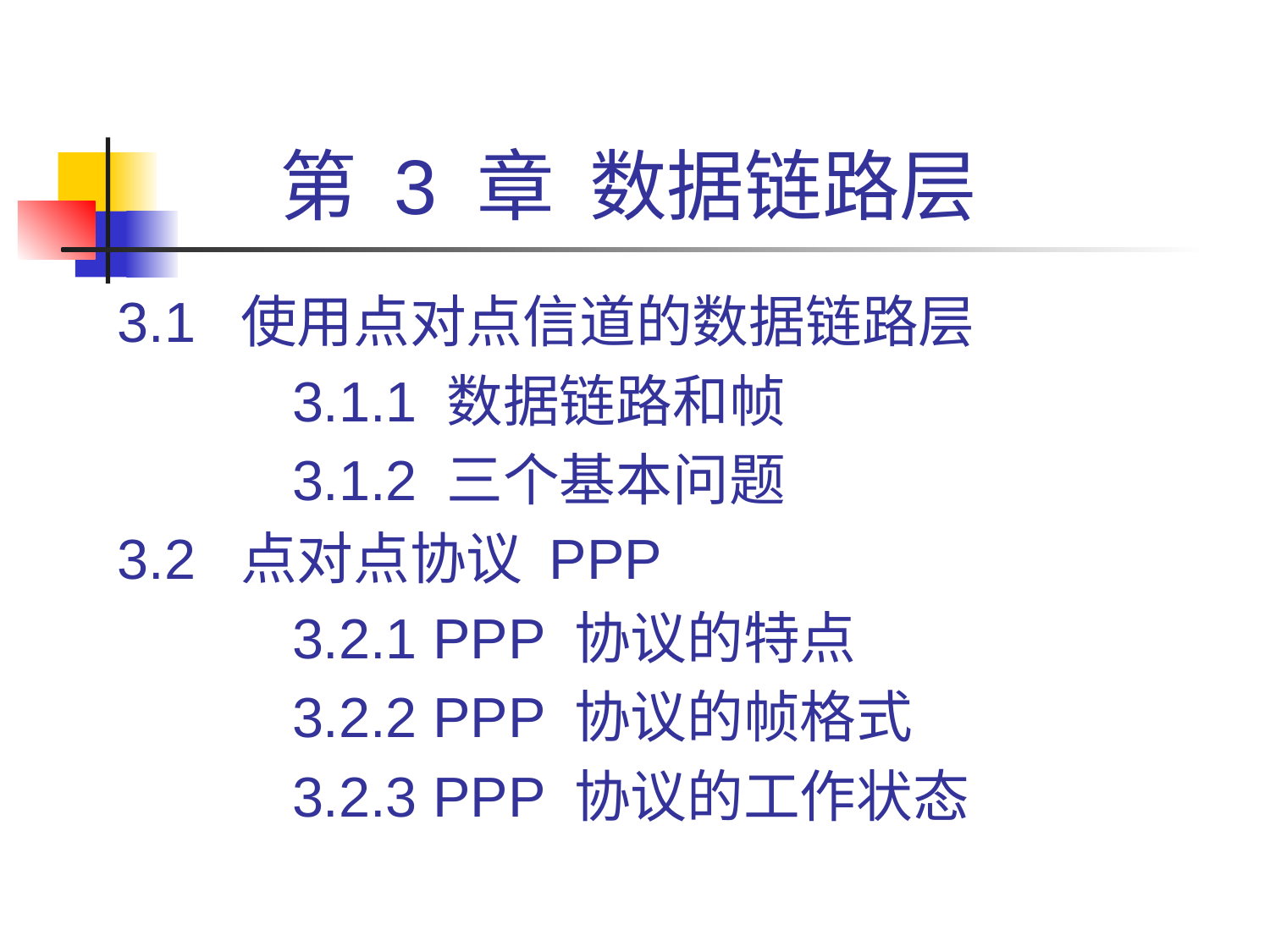

# 第 3 章  数据链路层
3.1  使用点对点信道的数据链路层
		3.1.1 数据链路和帧
		3.1.2 三个基本问题
3.2  点对点协议 PPP
		3.2.1 PPP 协议的特点
		3.2.2 PPP 协议的帧格式
		3.2.3 PPP 协议的工作状态